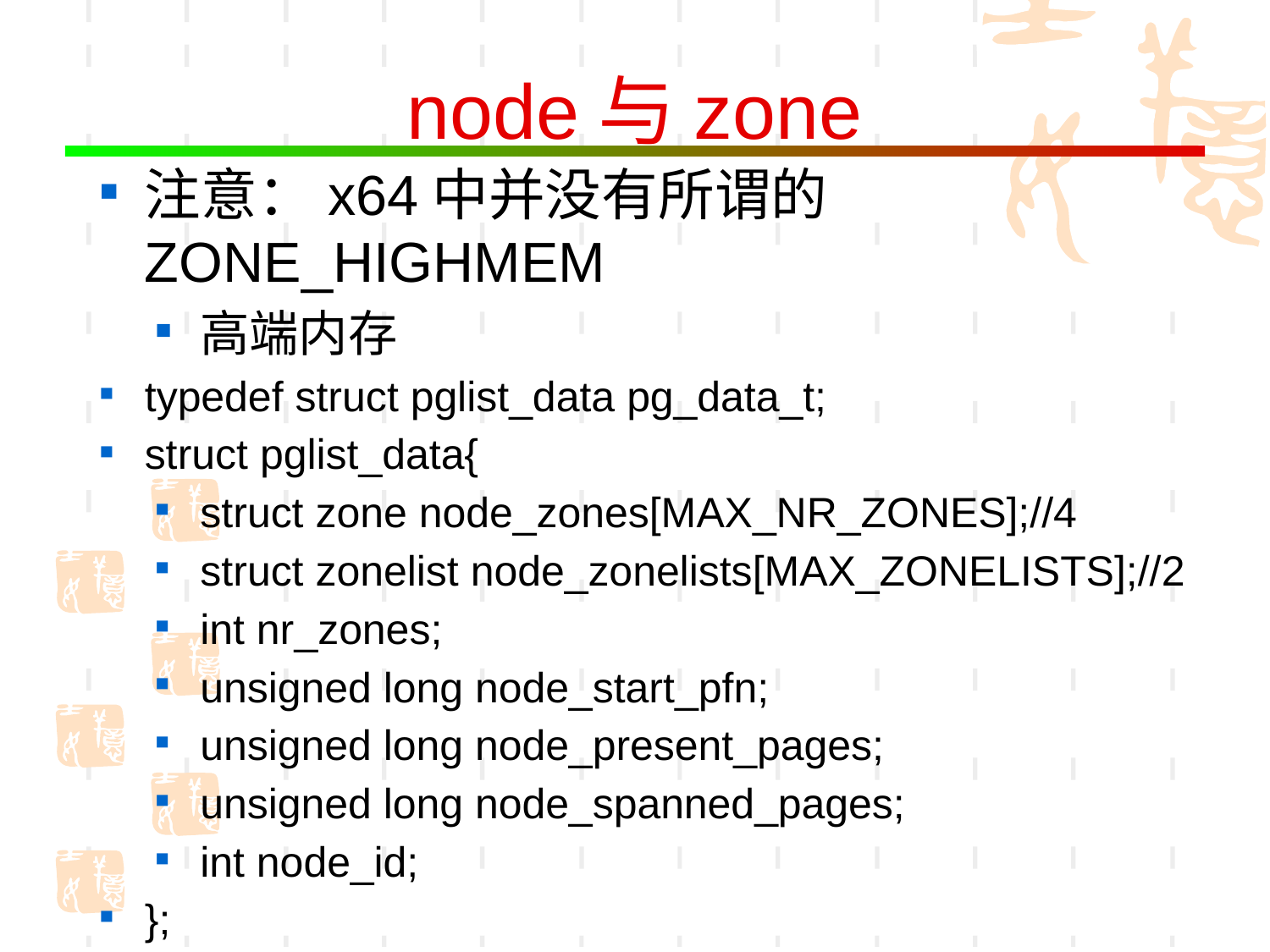

# node与zone
注意：x64中并没有所谓的ZONE_HIGHMEM
高端内存
typedef struct pglist_data pg_data_t;
struct pglist_data{
struct zone node_zones[MAX_NR_ZONES];//4
struct zonelist node_zonelists[MAX_ZONELISTS];//2
int nr_zones;
unsigned long node_start_pfn;
unsigned long node_present_pages;
unsigned long node_spanned_pages;
int node_id;
};